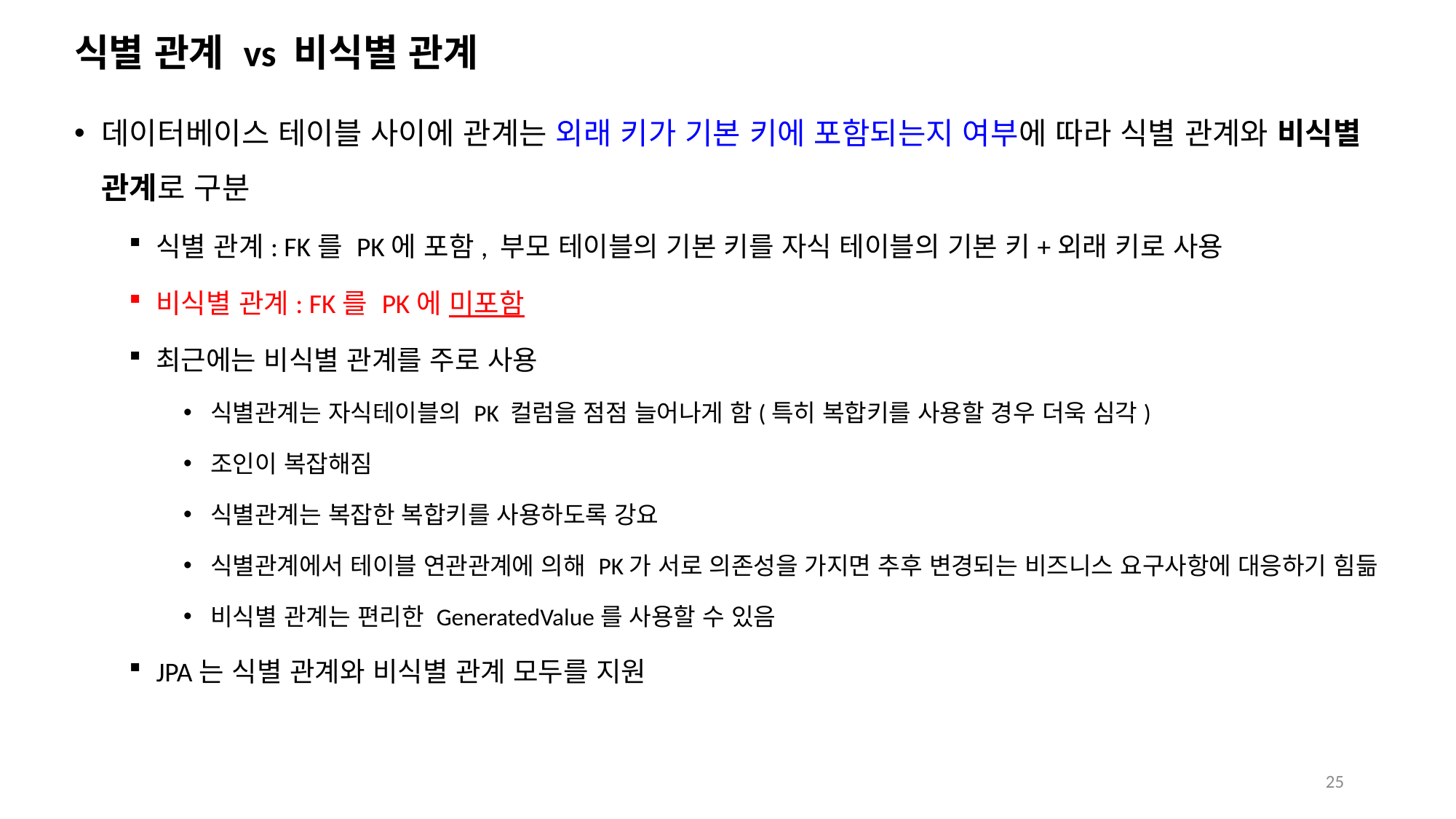

# 식별 관계 vs 비식별 관계
데이터베이스 테이블 사이에 관계는 외래 키가 기본 키에 포함되는지 여부에 따라 식별 관계와 비식별 관계로 구분
식별 관계: FK를 PK에 포함, 부모 테이블의 기본 키를 자식 테이블의 기본 키+외래 키로 사용
비식별 관계: FK를 PK에 미포함
최근에는 비식별 관계를 주로 사용
식별관계는 자식테이블의 PK 컬럼을 점점 늘어나게 함(특히 복합키를 사용할 경우 더욱 심각)
조인이 복잡해짐
식별관계는 복잡한 복합키를 사용하도록 강요
식별관계에서 테이블 연관관계에 의해 PK가 서로 의존성을 가지면 추후 변경되는 비즈니스 요구사항에 대응하기 힘듦
비식별 관계는 편리한 GeneratedValue를 사용할 수 있음
JPA는 식별 관계와 비식별 관계 모두를 지원

25